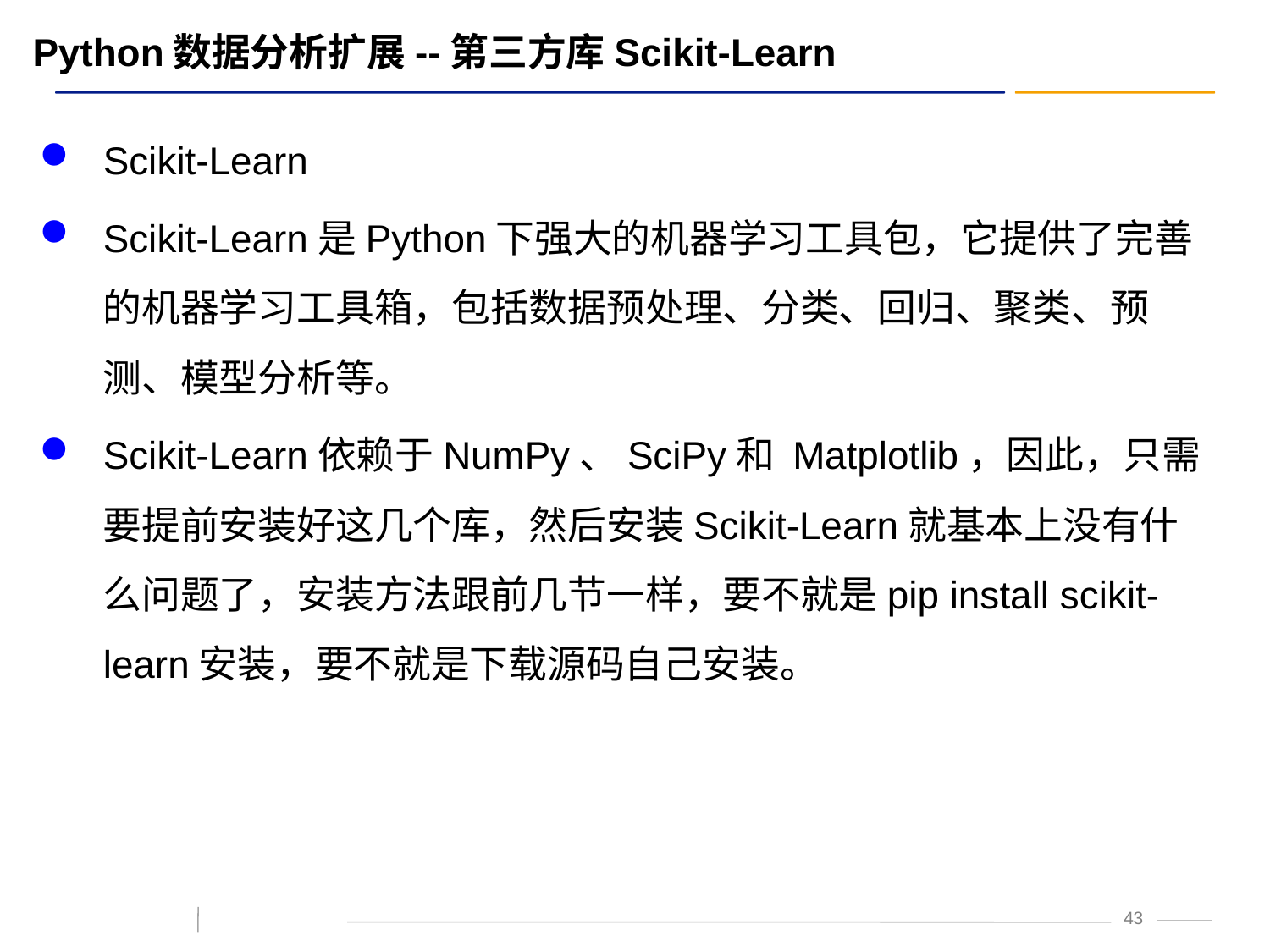

# Python数据分析扩展--第三方库Scikit-Learn

Scikit-Learn
Scikit-Learn是Python下强大的机器学习工具包，它提供了完善的机器学习工具箱，包括数据预处理、分类、回归、聚类、预测、模型分析等。
Scikit-Learn依赖于NumPy、SciPy和 Matplotlib，因此，只需要提前安装好这几个库，然后安装Scikit-Learn就基本上没有什么问题了，安装方法跟前几节一样，要不就是pip install scikit-learn安装，要不就是下载源码自己安装。